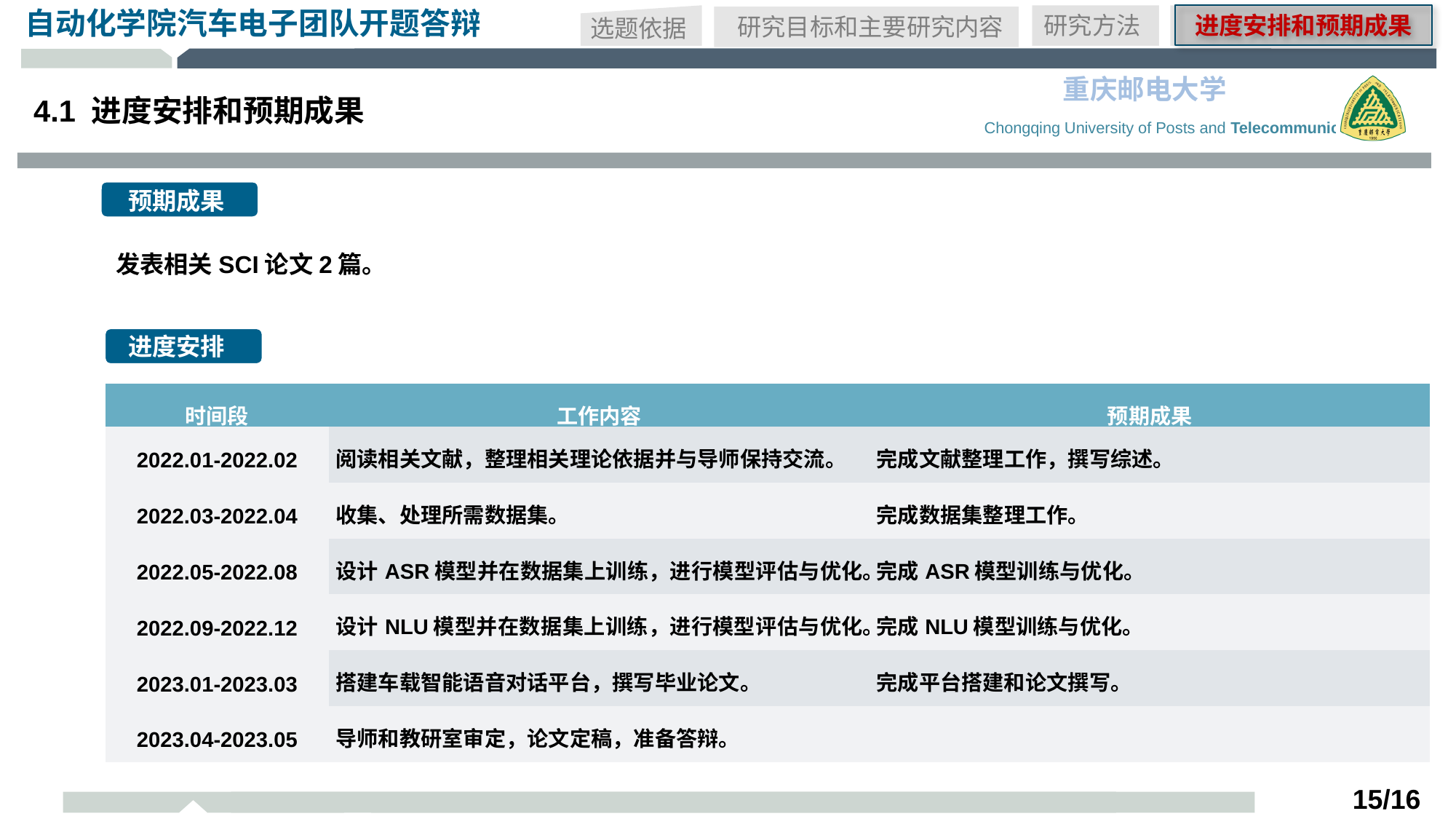

研究方法

进度安排和预期成果

研究目标和主要研究内容
选题依据
4.1 进度安排和预期成果
预期成果

发表相关SCI论文2篇。
进度安排

| 时间段 | 工作内容 | 预期成果 |
| --- | --- | --- |
| 2022.01-2022.02 | 阅读相关文献，整理相关理论依据并与导师保持交流。 | 完成文献整理工作，撰写综述。 |
| 2022.03-2022.04 | 收集、处理所需数据集。 | 完成数据集整理工作。 |
| 2022.05-2022.08 | 设计ASR模型并在数据集上训练，进行模型评估与优化。 | 完成ASR模型训练与优化。 |
| 2022.09-2022.12 | 设计NLU模型并在数据集上训练，进行模型评估与优化。 | 完成NLU模型训练与优化。 |
| 2023.01-2023.03 | 搭建车载智能语音对话平台，撰写毕业论文。 | 完成平台搭建和论文撰写。 |
| 2023.04-2023.05 | 导师和教研室审定，论文定稿，准备答辩。 |  |